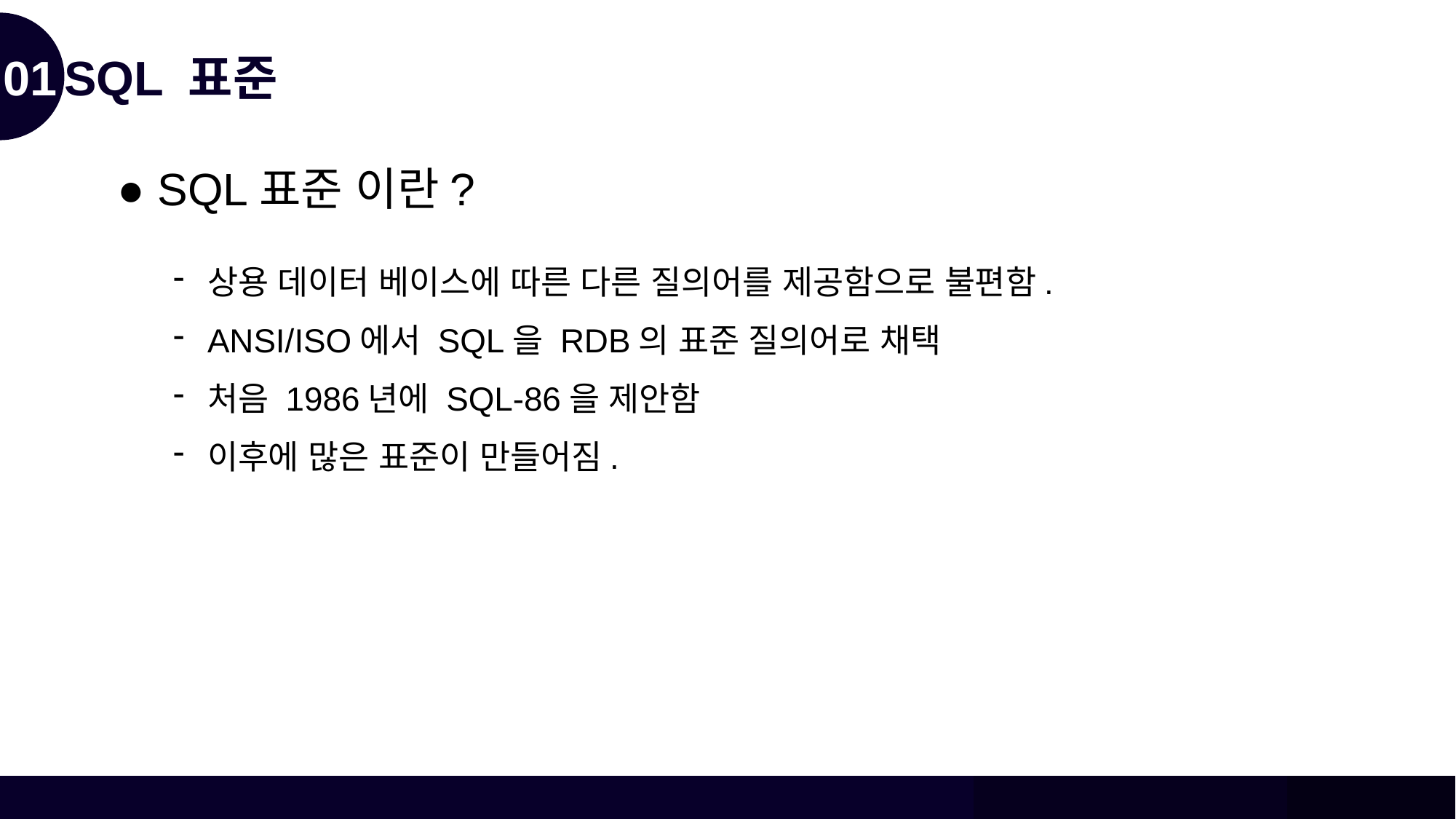

01
SQL 표준
● SQL표준 이란?
상용 데이터 베이스에 따른 다른 질의어를 제공함으로 불편함.
ANSI/ISO에서 SQL을 RDB의 표준 질의어로 채택
처음 1986년에 SQL-86을 제안함
이후에 많은 표준이 만들어짐.